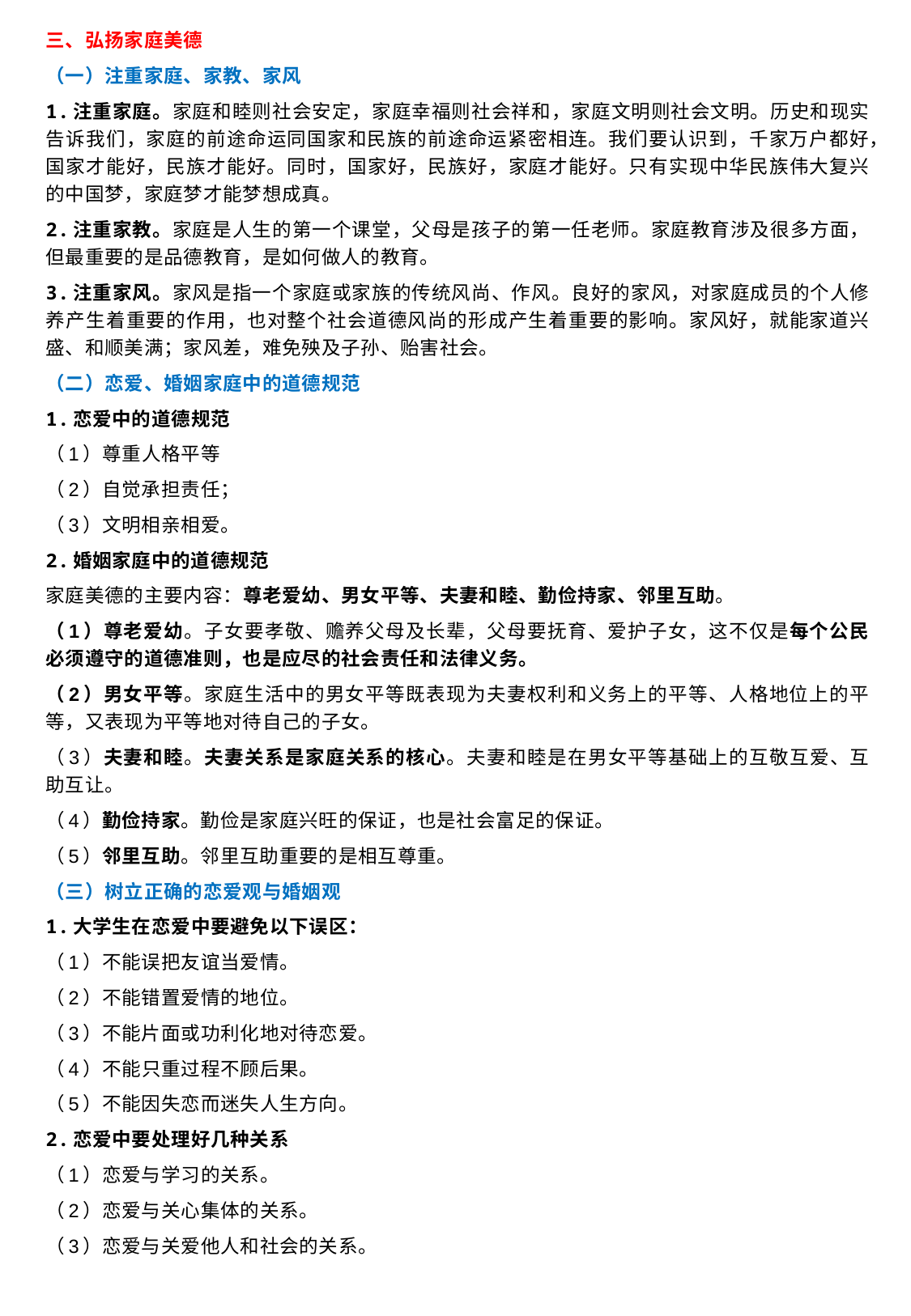

三、弘扬家庭美德
（一）注重家庭、家教、家风
1.注重家庭。家庭和睦则社会安定，家庭幸福则社会祥和，家庭文明则社会文明。历史和现实告诉我们，家庭的前途命运同国家和民族的前途命运紧密相连。我们要认识到，千家万户都好，国家才能好，民族才能好。同时，国家好，民族好，家庭才能好。只有实现中华民族伟大复兴的中国梦，家庭梦才能梦想成真。
2.注重家教。家庭是人生的第一个课堂，父母是孩子的第一任老师。家庭教育涉及很多方面，但最重要的是品德教育，是如何做人的教育。
3.注重家风。家风是指一个家庭或家族的传统风尚、作风。良好的家风，对家庭成员的个人修养产生着重要的作用，也对整个社会道德风尚的形成产生着重要的影响。家风好，就能家道兴盛、和顺美满；家风差，难免殃及子孙、贻害社会。
（二）恋爱、婚姻家庭中的道德规范
1.恋爱中的道德规范
（1）尊重人格平等
（2）自觉承担责任；
（3）文明相亲相爱。
2.婚姻家庭中的道德规范
家庭美德的主要内容：尊老爱幼、男女平等、夫妻和睦、勤俭持家、邻里互助。
（1）尊老爱幼。子女要孝敬、赡养父母及长辈，父母要抚育、爱护子女，这不仅是每个公民必须遵守的道德准则，也是应尽的社会责任和法律义务。
（2）男女平等。家庭生活中的男女平等既表现为夫妻权利和义务上的平等、人格地位上的平等，又表现为平等地对待自己的子女。
（3）夫妻和睦。夫妻关系是家庭关系的核心。夫妻和睦是在男女平等基础上的互敬互爱、互助互让。
（4）勤俭持家。勤俭是家庭兴旺的保证，也是社会富足的保证。
（5）邻里互助。邻里互助重要的是相互尊重。
（三）树立正确的恋爱观与婚姻观
1.大学生在恋爱中要避免以下误区：
（1）不能误把友谊当爱情。
（2）不能错置爱情的地位。
（3）不能片面或功利化地对待恋爱。
（4）不能只重过程不顾后果。
（5）不能因失恋而迷失人生方向。
2.恋爱中要处理好几种关系
（1）恋爱与学习的关系。
（2）恋爱与关心集体的关系。
（3）恋爱与关爱他人和社会的关系。